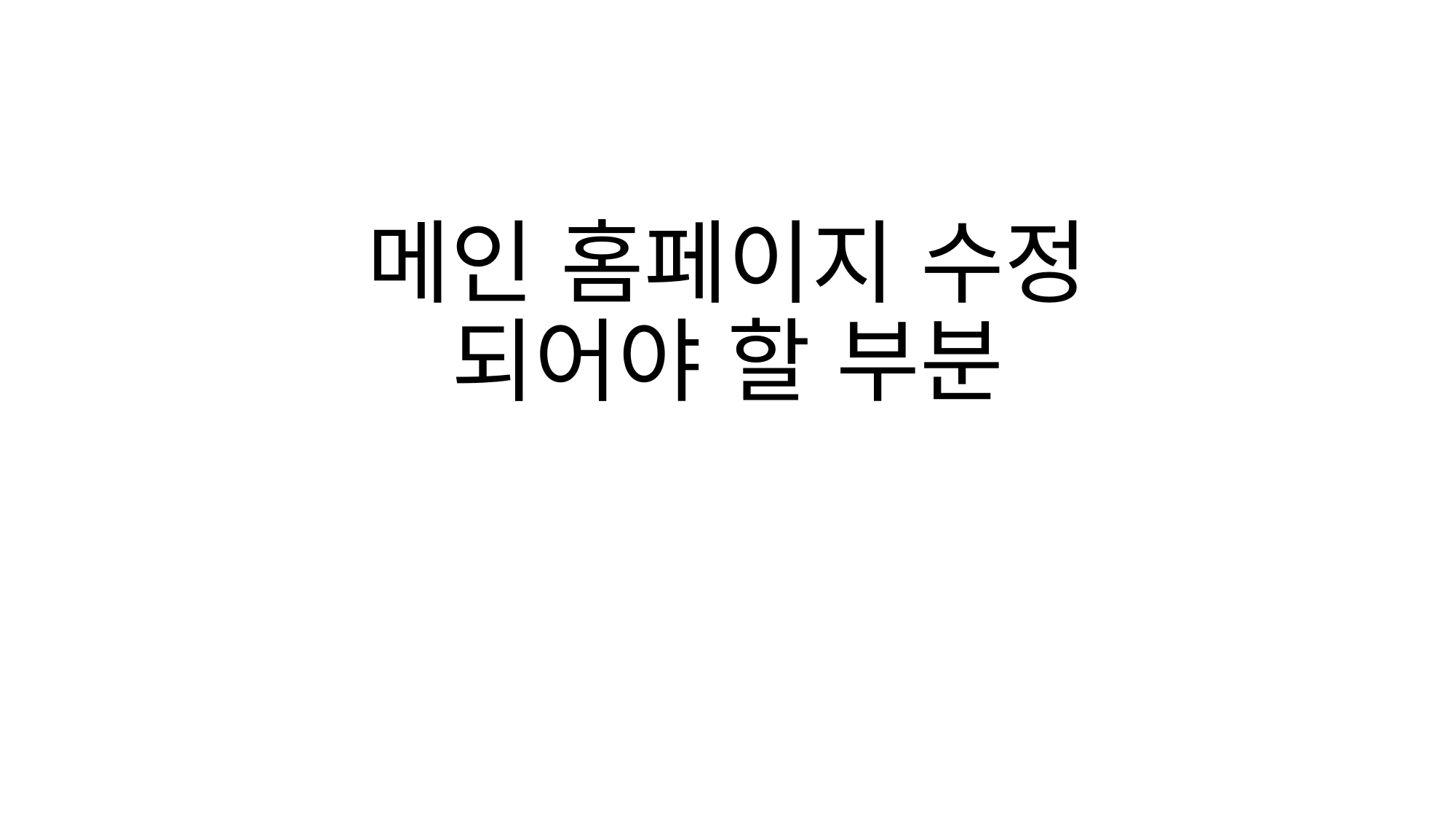

# 메인 홈페이지 수정 되어야 할 부분